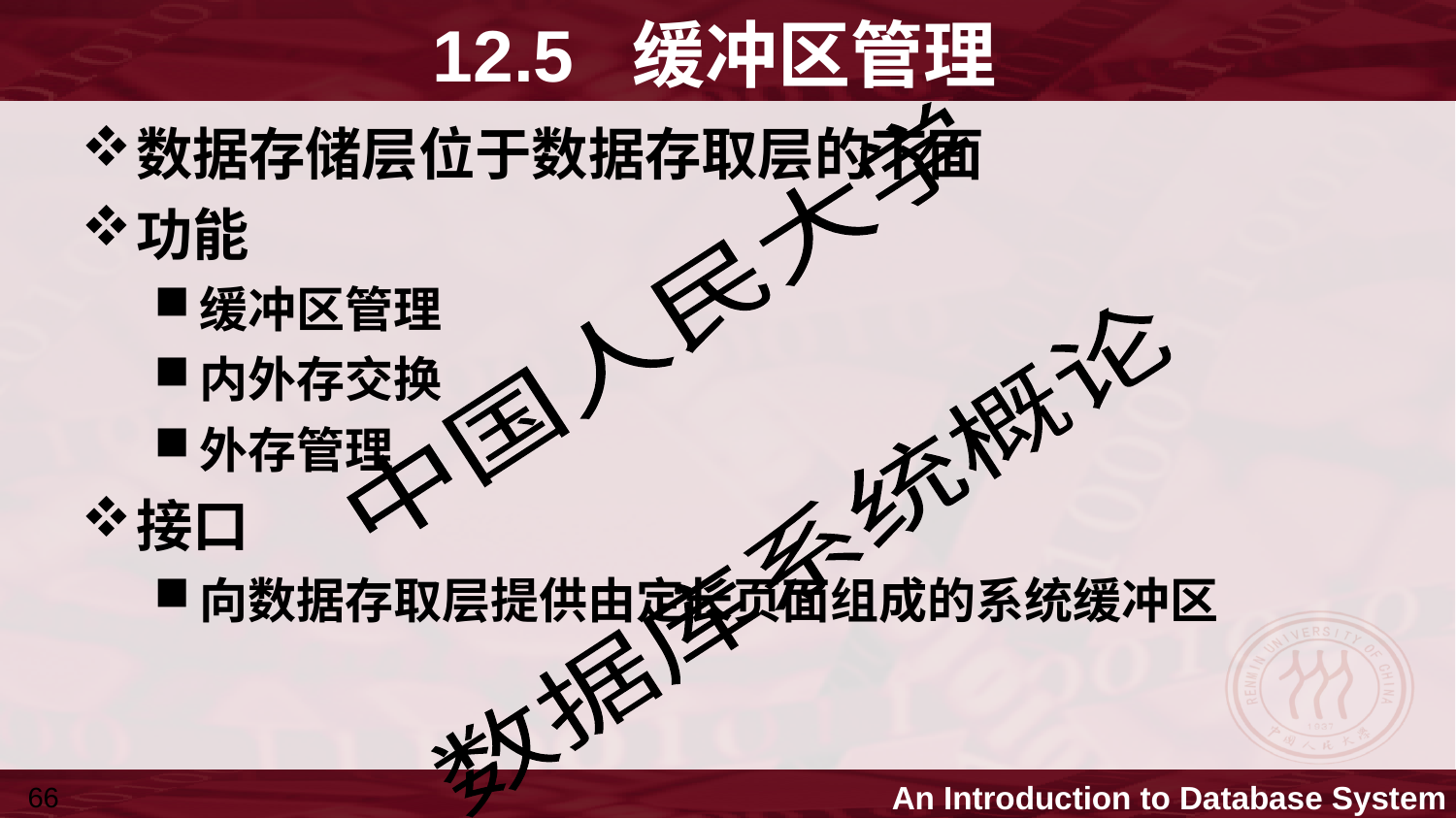

# 12.5  缓冲区管理
数据存储层位于数据存取层的下面
功能
缓冲区管理
内外存交换
外存管理
接口
向数据存取层提供由定长页面组成的系统缓冲区
66